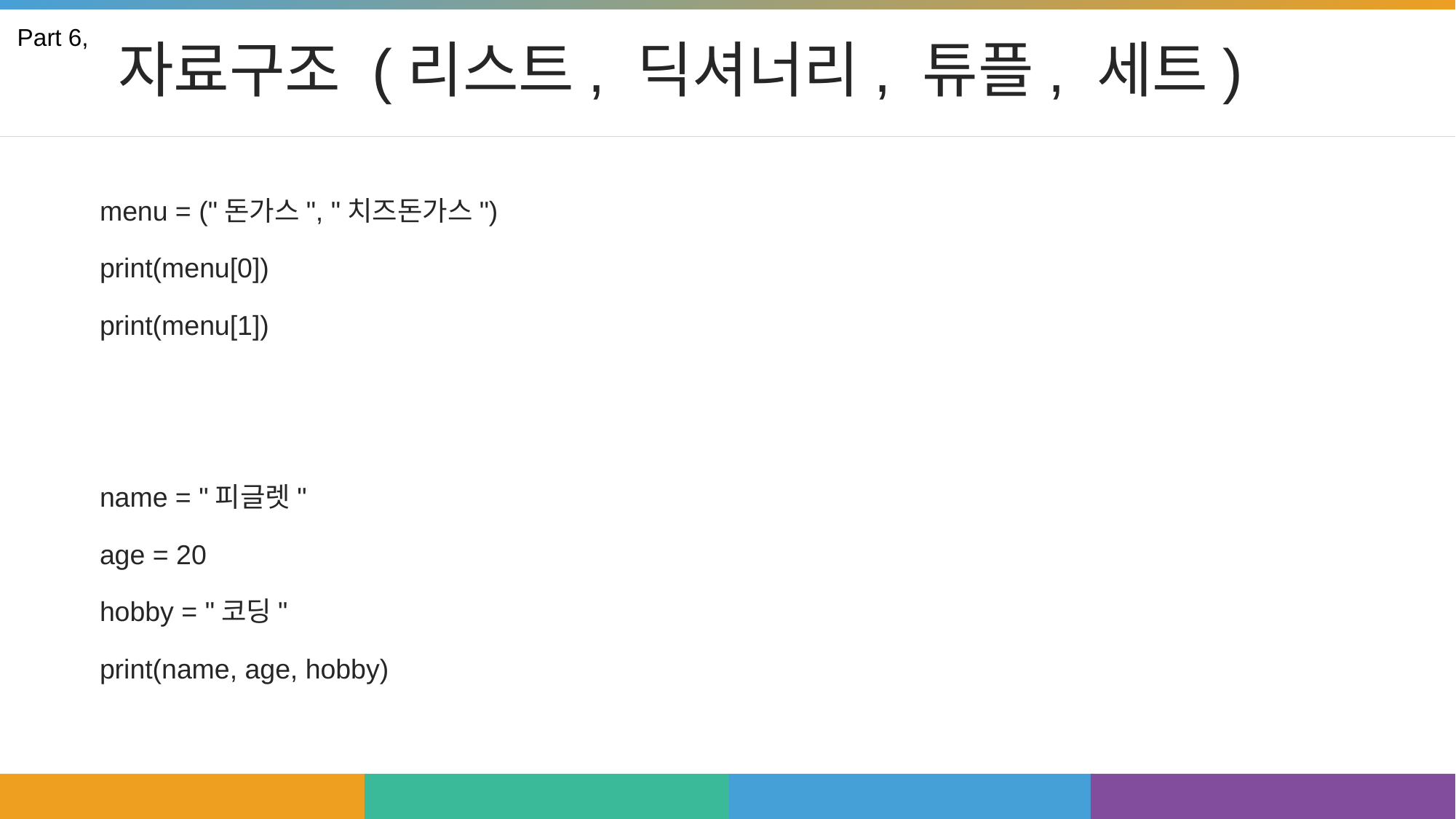

# 자료구조 (리스트, 딕셔너리, 튜플, 세트)
Part 6,
menu = ("돈가스", "치즈돈가스")
print(menu[0])
print(menu[1])

name = "피글렛"
age = 20
hobby = "코딩"
print(name, age, hobby)